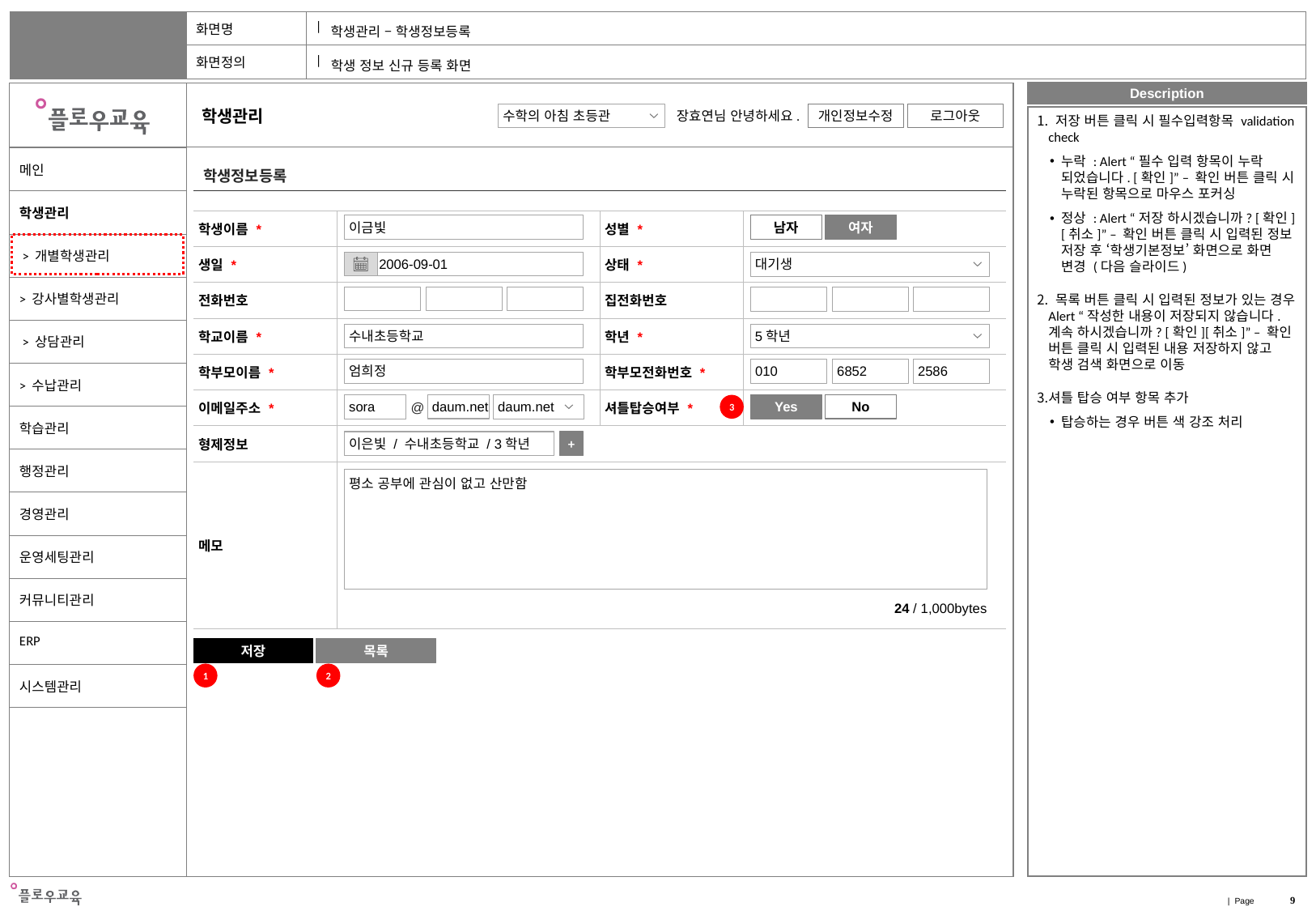

학생관리 – 학생정보등록
학생 정보 신규 등록 화면
 저장 버튼 클릭 시 필수입력항목 validation check
누락 : Alert “필수 입력 항목이 누락 되었습니다. [확인]” – 확인 버튼 클릭 시 누락된 항목으로 마우스 포커싱
정상 : Alert “저장 하시겠습니까? [확인][취소]” – 확인 버튼 클릭 시 입력된 정보 저장 후 ‘학생기본정보’ 화면으로 화면 변경 (다음 슬라이드)
 목록 버튼 클릭 시 입력된 정보가 있는 경우 Alert “작성한 내용이 저장되지 않습니다. 계속 하시겠습니까? [확인][취소]” – 확인 버튼 클릭 시 입력된 내용 저장하지 않고 학생 검색 화면으로 이동
셔틀 탑승 여부 항목 추가
탑승하는 경우 버튼 색 강조 처리
| 학생정보등록 |
| --- |
| 학생이름 \* |  | 성별 \* |  |
| --- | --- | --- | --- |
| 생일 \* |  | 상태 \* |  |
| 전화번호 |  | 집전화번호 |  |
| 학교이름 \* |  | 학년 \* |  |
| 학부모이름 \* |  | 학부모전화번호 \* |  |
| 이메일주소 \* | @ | 셔틀탑승여부 \* |  |
| 형제정보 |  |  |  |
| 메모 |  |  |  |
이금빛
남자
여자

      2006-09-01

대기생

5학년

수내초등학교
엄희정
010
6852
2586
daum.net
sora
daum.net

3
Yes
No
이은빛 / 수내초등학교 / 3학년
+
평소 공부에 관심이 없고 산만함
24 / 1,000bytes
저장
목록
1
2
9